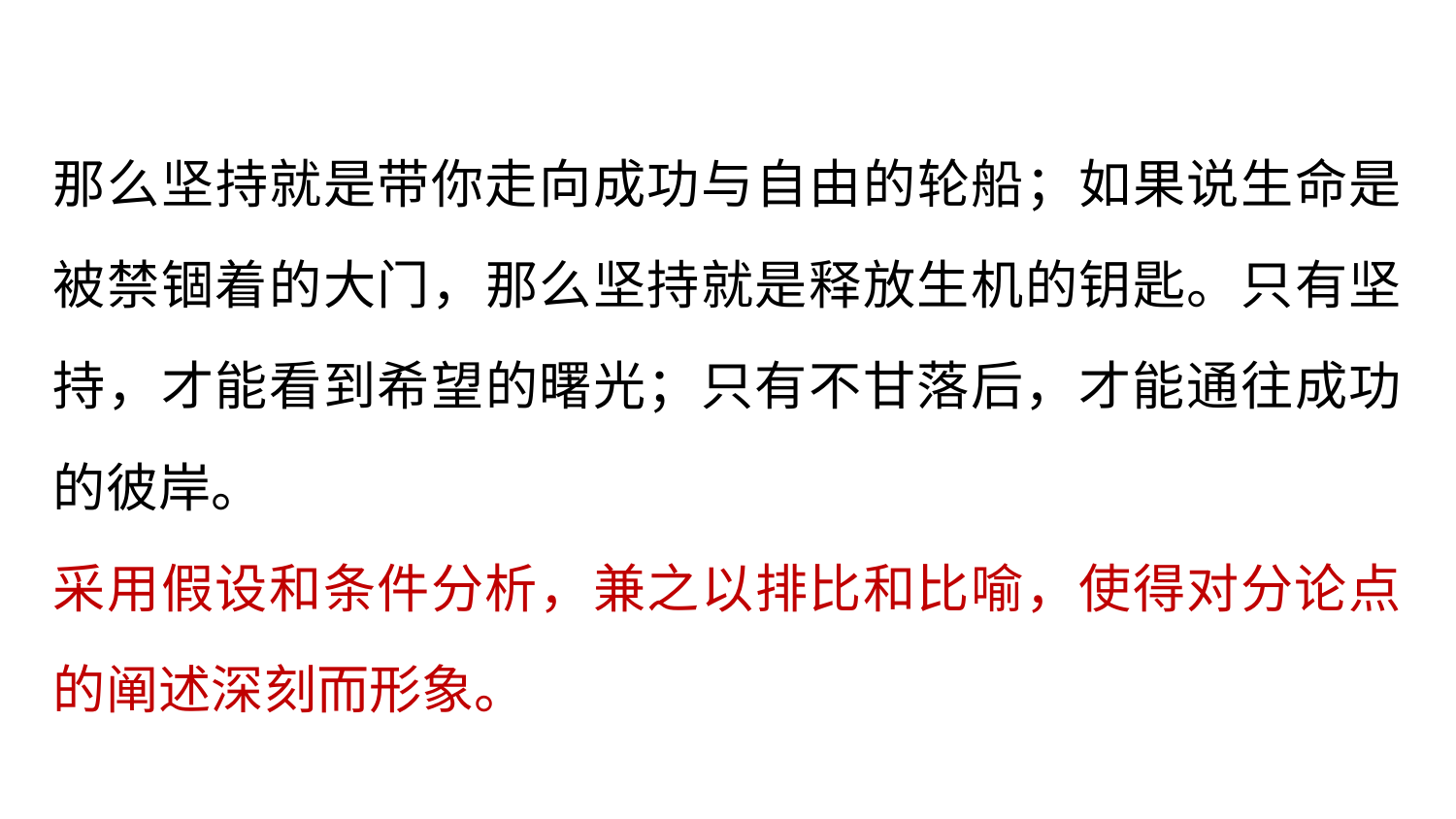

那么坚持就是带你走向成功与自由的轮船；如果说生命是被禁锢着的大门，那么坚持就是释放生机的钥匙。只有坚持，才能看到希望的曙光；只有不甘落后，才能通往成功的彼岸。
采用假设和条件分析，兼之以排比和比喻，使得对分论点的阐述深刻而形象。